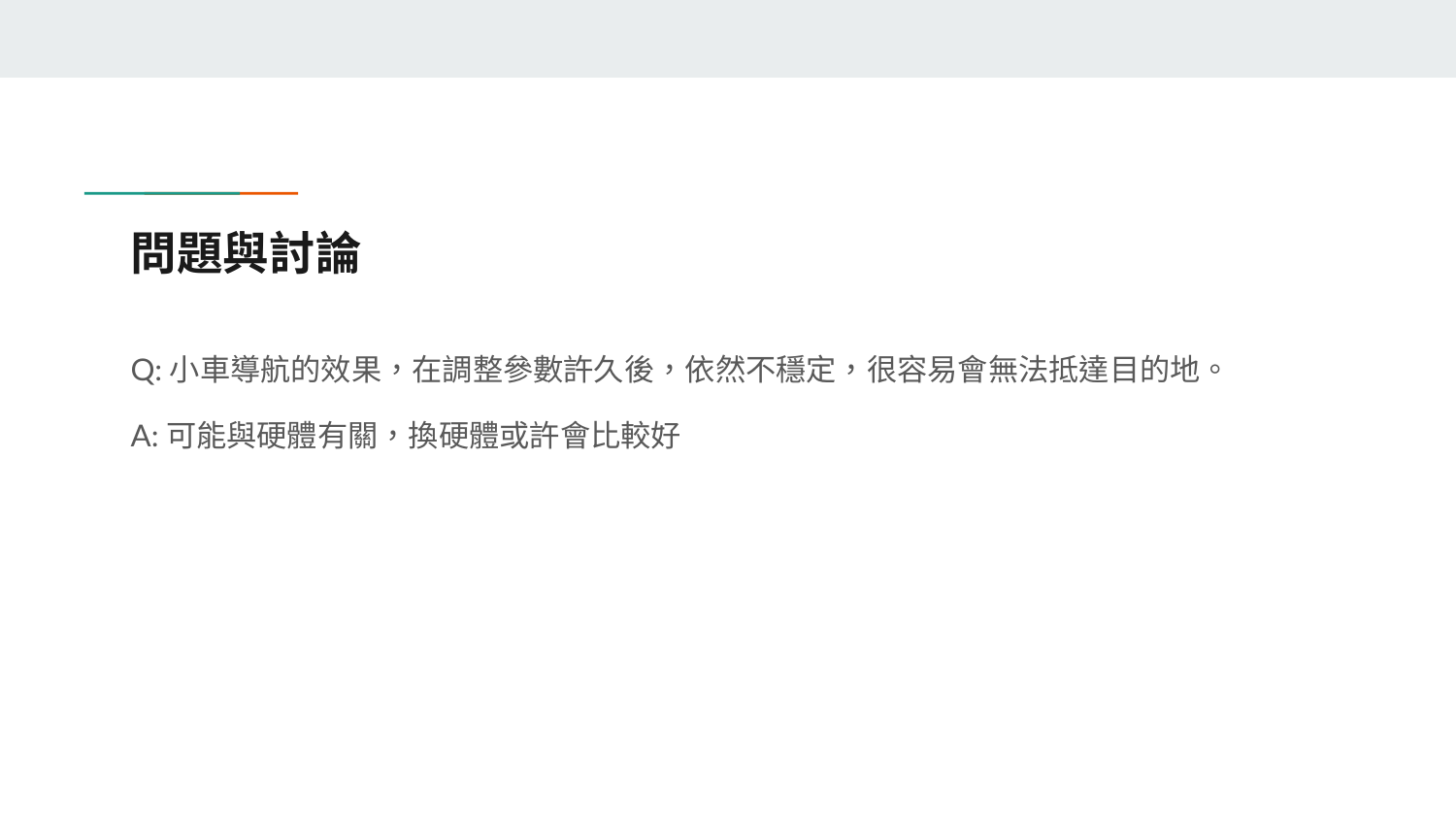

# 問題與討論
Q:小車導航的效果，在調整參數許久後，依然不穩定，很容易會無法抵達目的地。
A:可能與硬體有關，換硬體或許會比較好